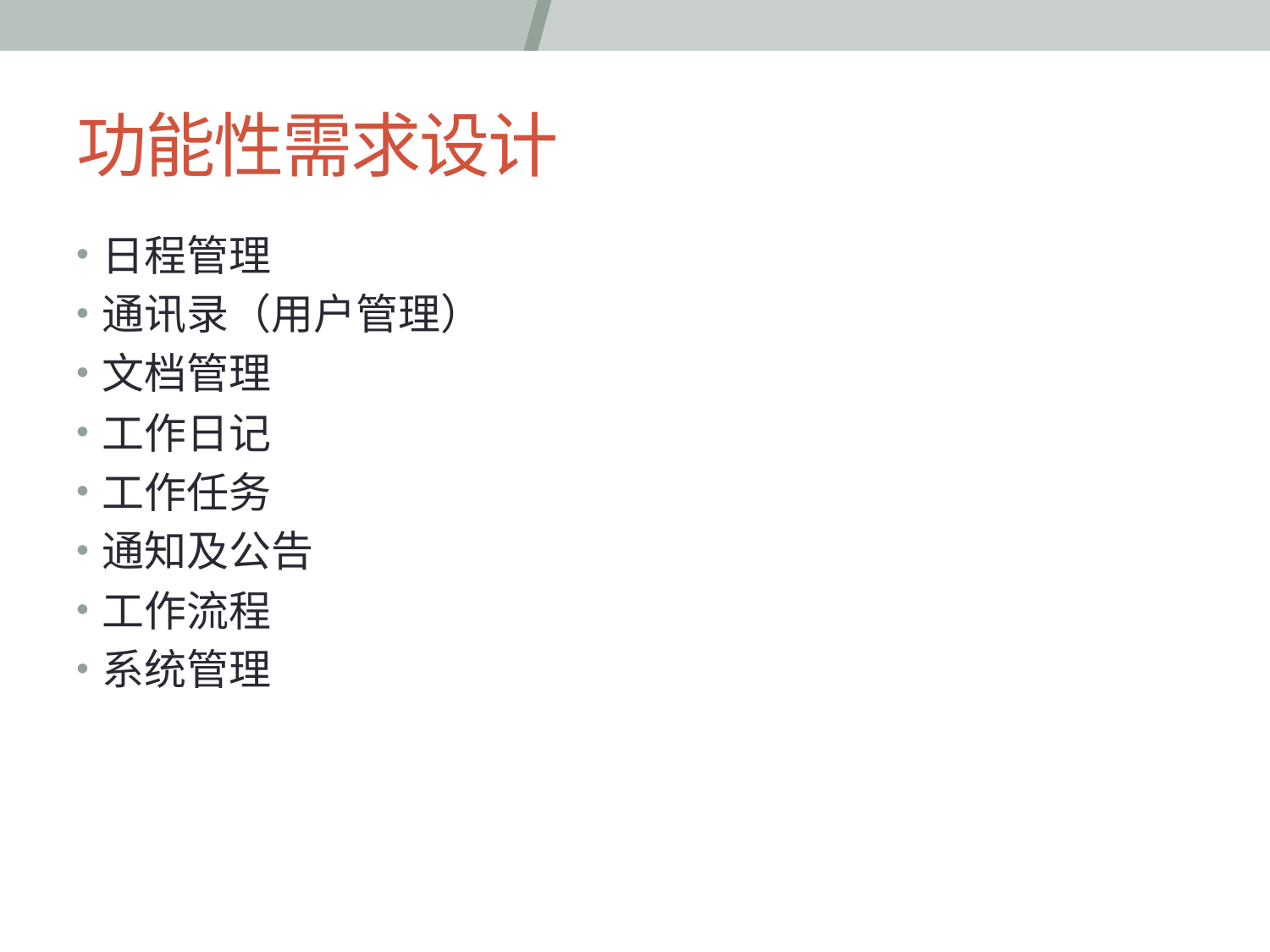

# 功能性需求设计
日程管理
通讯录（用户管理）
文档管理
工作日记
工作任务
通知及公告
工作流程
系统管理